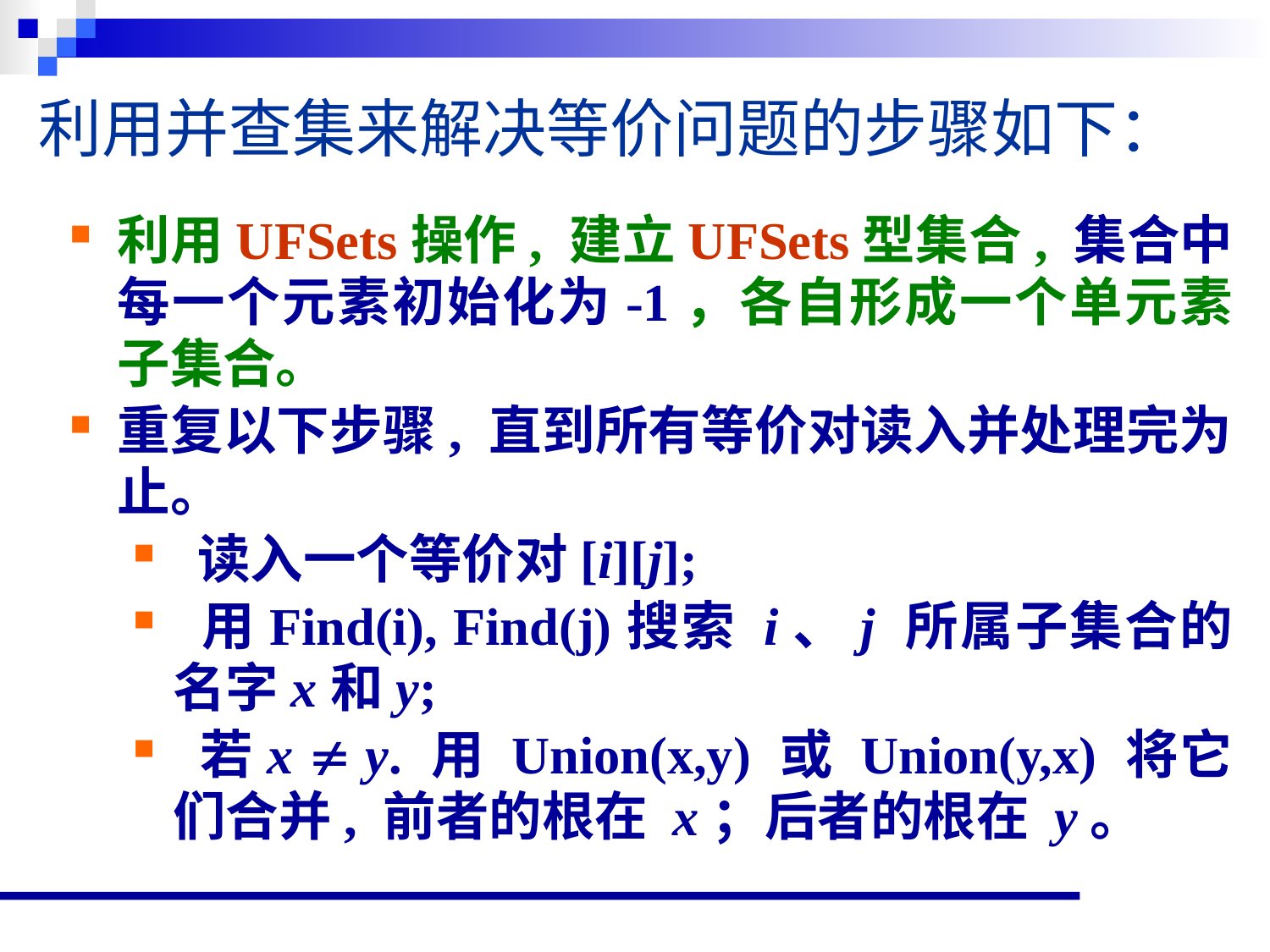

# 利用并查集来解决等价问题的步骤如下：
利用UFSets操作, 建立UFSets型集合, 集合中每一个元素初始化为-1，各自形成一个单元素子集合。
重复以下步骤, 直到所有等价对读入并处理完为止。
 读入一个等价对[i][j];
 用Find(i), Find(j)搜索 i、j 所属子集合的名字x和y;
 若x ≠ y. 用 Union(x,y) 或 Union(y,x) 将它们合并, 前者的根在 x；后者的根在 y。